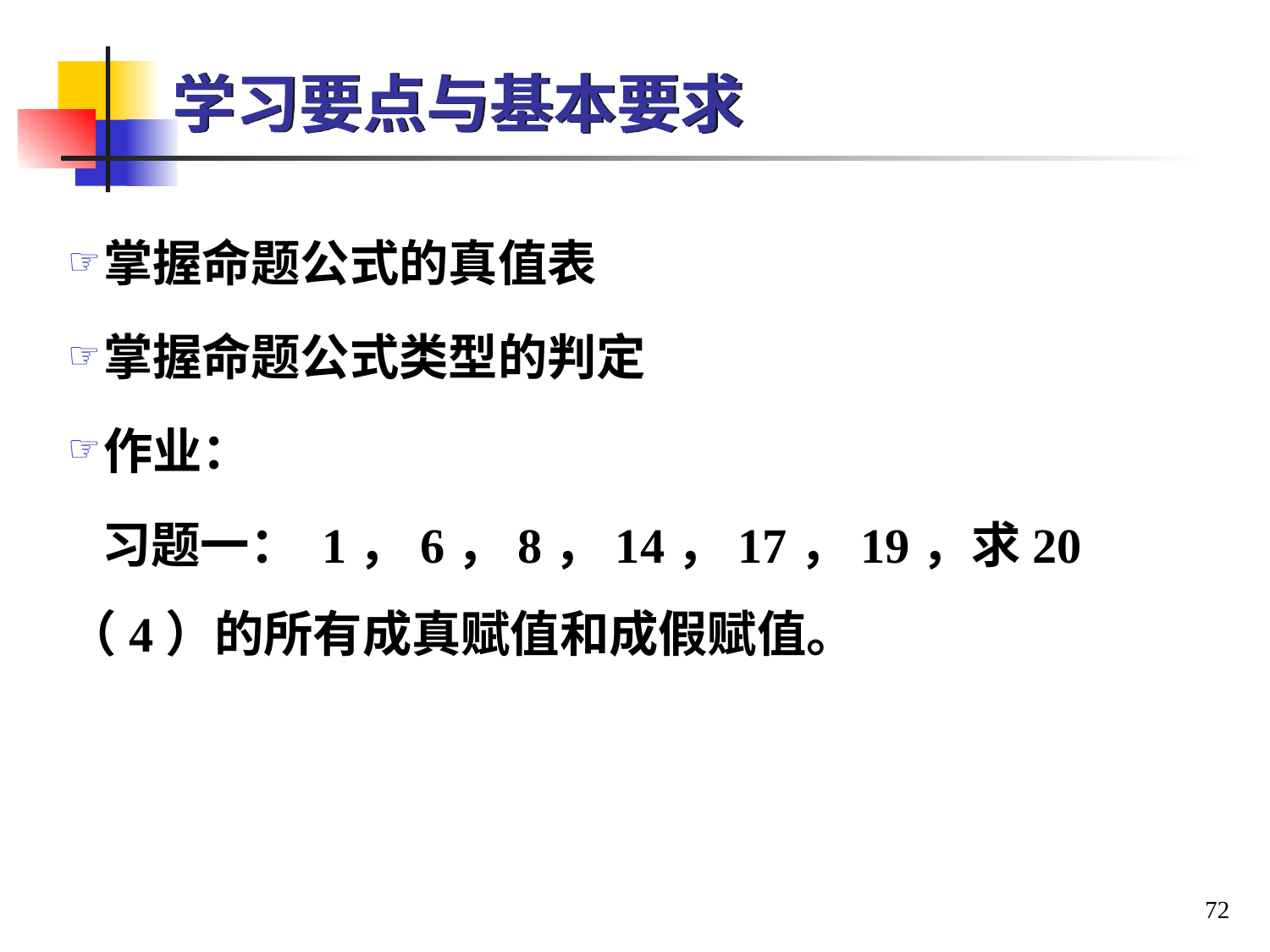

# 学习要点与基本要求
掌握命题公式的真值表
掌握命题公式类型的判定
作业：
  习题一： 1，6，8，14，17，19，求20（4）的所有成真赋值和成假赋值。

72